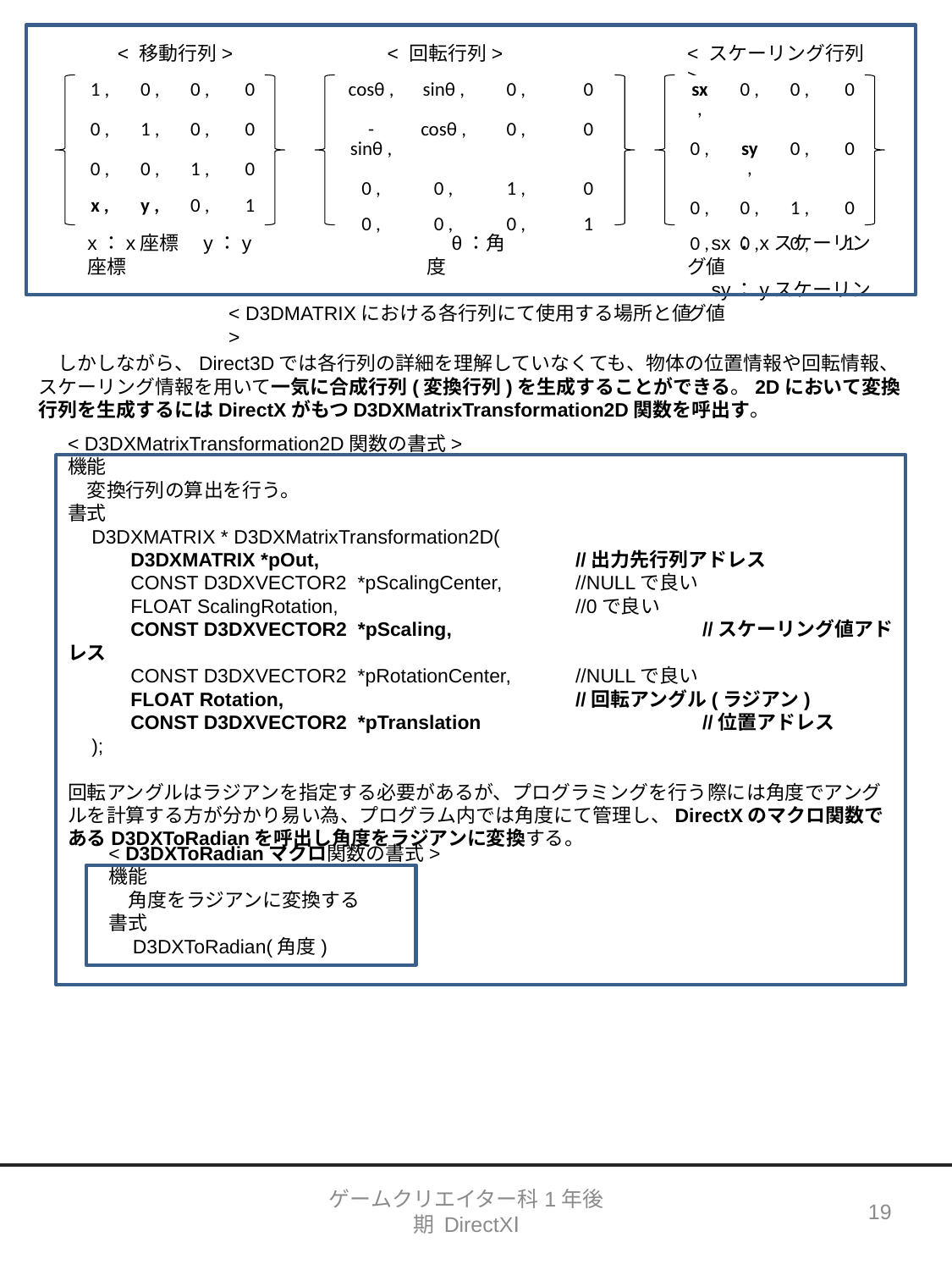

< 移動行列>
< 回転行列>
< スケーリング行列>

| 1 , | 0 , | 0 , | 0 |
| --- | --- | --- | --- |
| 0 , | 1 , | 0 , | 0 |
| 0 , | 0 , | 1 , | 0 |
| x , | y , | 0 , | 1 |

| cosθ , | sinθ , | 0 , | 0 |
| --- | --- | --- | --- |
| -sinθ , | cosθ , | 0 , | 0 |
| 0 , | 0 , | 1 , | 0 |
| 0 , | 0 , | 0 , | 1 |

| sx , | 0 , | 0 , | 0 |
| --- | --- | --- | --- |
| 0 , | sy , | 0 , | 0 |
| 0 , | 0 , | 1 , | 0 |
| 0 , | 0 , | 0 , | 1 |

x：x座標　y：y座標
　θ：角度
　sx：xスケーリング値
　sy：yスケーリング値
< D3DMATRIXにおける各行列にて使用する場所と値>
　しかしながら、Direct3Dでは各行列の詳細を理解していなくても、物体の位置情報や回転情報、スケーリング情報を用いて一気に合成行列(変換行列)を生成することができる。2Dにおいて変換行列を生成するにはDirectXがもつD3DXMatrixTransformation2D関数を呼出す。
< D3DXMatrixTransformation2D関数の書式>
機能
　変換行列の算出を行う。
書式
　D3DXMATRIX * D3DXMatrixTransformation2D(
　　　D3DXMATRIX *pOut,			//出力先行列アドレス
　　　CONST D3DXVECTOR2  *pScalingCenter,	//NULLで良い
　　　FLOAT ScalingRotation,		//0で良い
　　　CONST D3DXVECTOR2  *pScaling,		//スケーリング値アドレス
　　　CONST D3DXVECTOR2  *pRotationCenter,	//NULLで良い
　　　FLOAT Rotation,			//回転アングル(ラジアン)
　　　CONST D3DXVECTOR2  *pTranslation		//位置アドレス
　);

回転アングルはラジアンを指定する必要があるが、プログラミングを行う際には角度でアングルを計算する方が分かり易い為、プログラム内では角度にて管理し、DirectXのマクロ関数であるD3DXToRadianを呼出し角度をラジアンに変換する。

< D3DXToRadianマクロ関数の書式>
機能
　角度をラジアンに変換する
書式
　D3DXToRadian(角度)

ゲームクリエイター科1年後期 DirectXⅠ
19